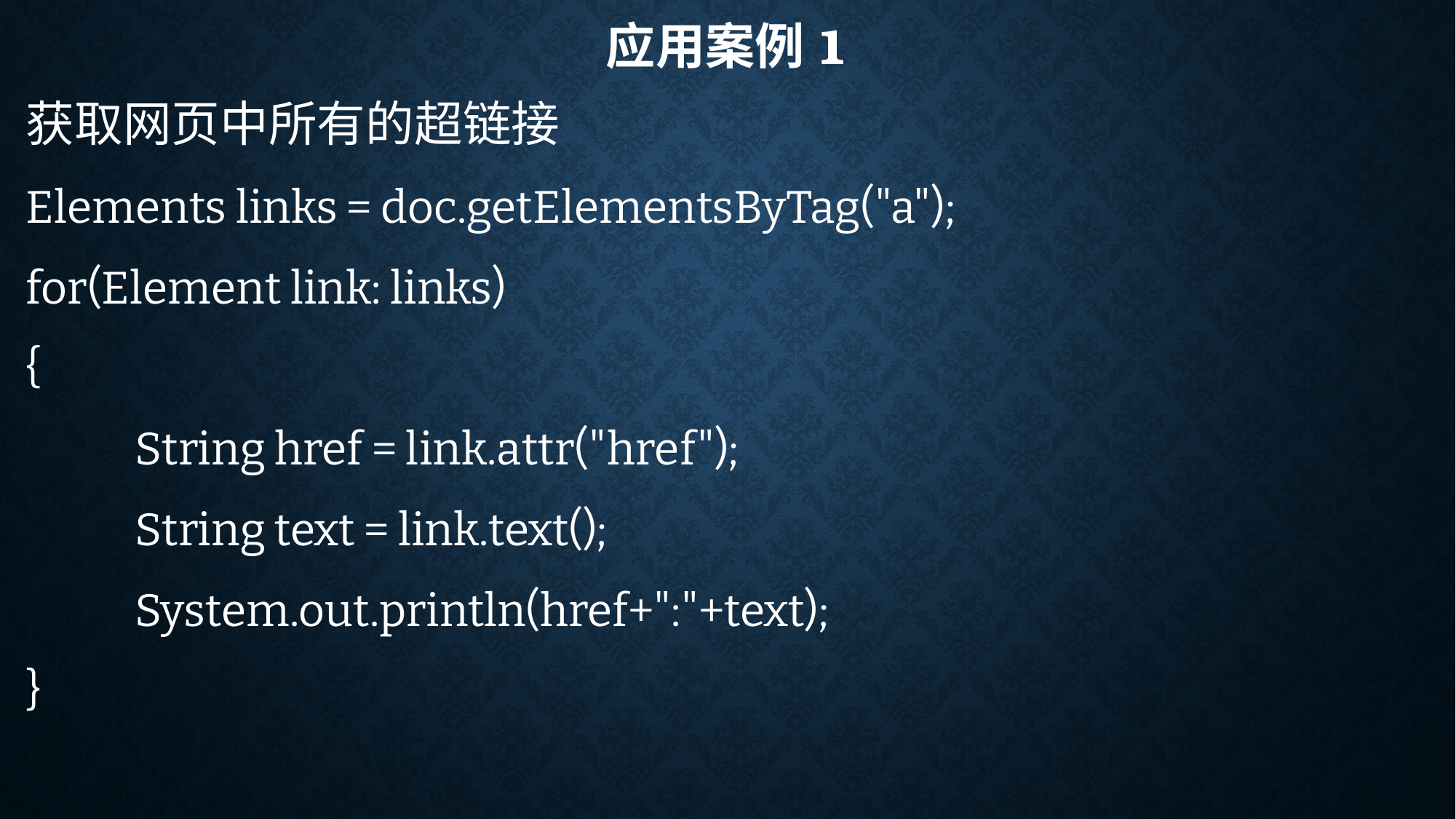

# 应用案例1
获取网页中所有的超链接
Elements links = doc.getElementsByTag("a");
for(Element link: links)
{
	String href = link.attr("href");
	String text = link.text();
	System.out.println(href+":"+text);
}